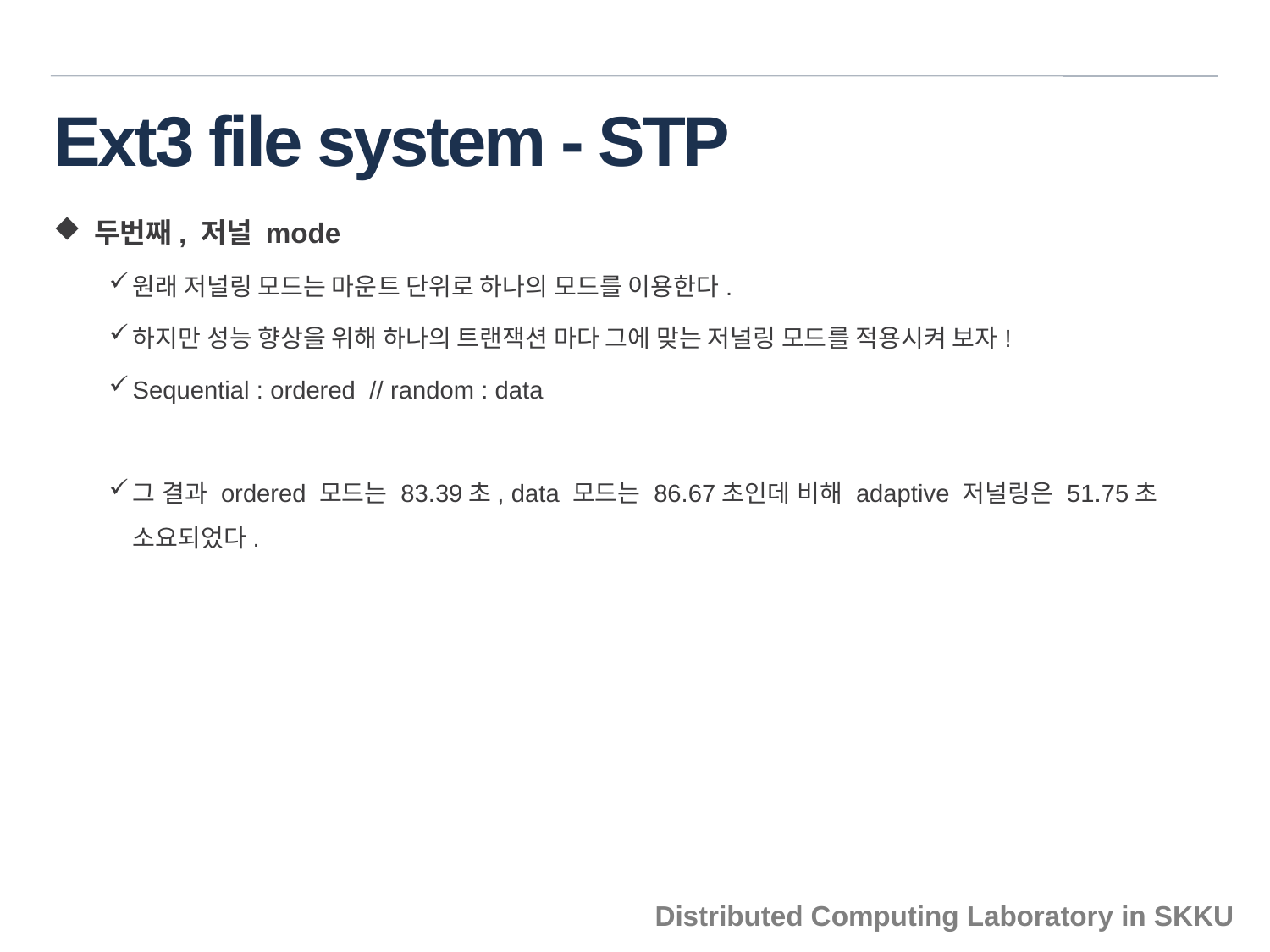

# Ext3 file system - STP
 두번째, 저널 mode
원래 저널링 모드는 마운트 단위로 하나의 모드를 이용한다.
하지만 성능 향상을 위해 하나의 트랜잭션 마다 그에 맞는 저널링 모드를 적용시켜 보자!
Sequential : ordered  // random : data

그 결과 ordered 모드는 83.39초, data 모드는 86.67초인데 비해 adaptive 저널링은 51.75초 소요되었다.

Distributed Computing Laboratory in SKKU